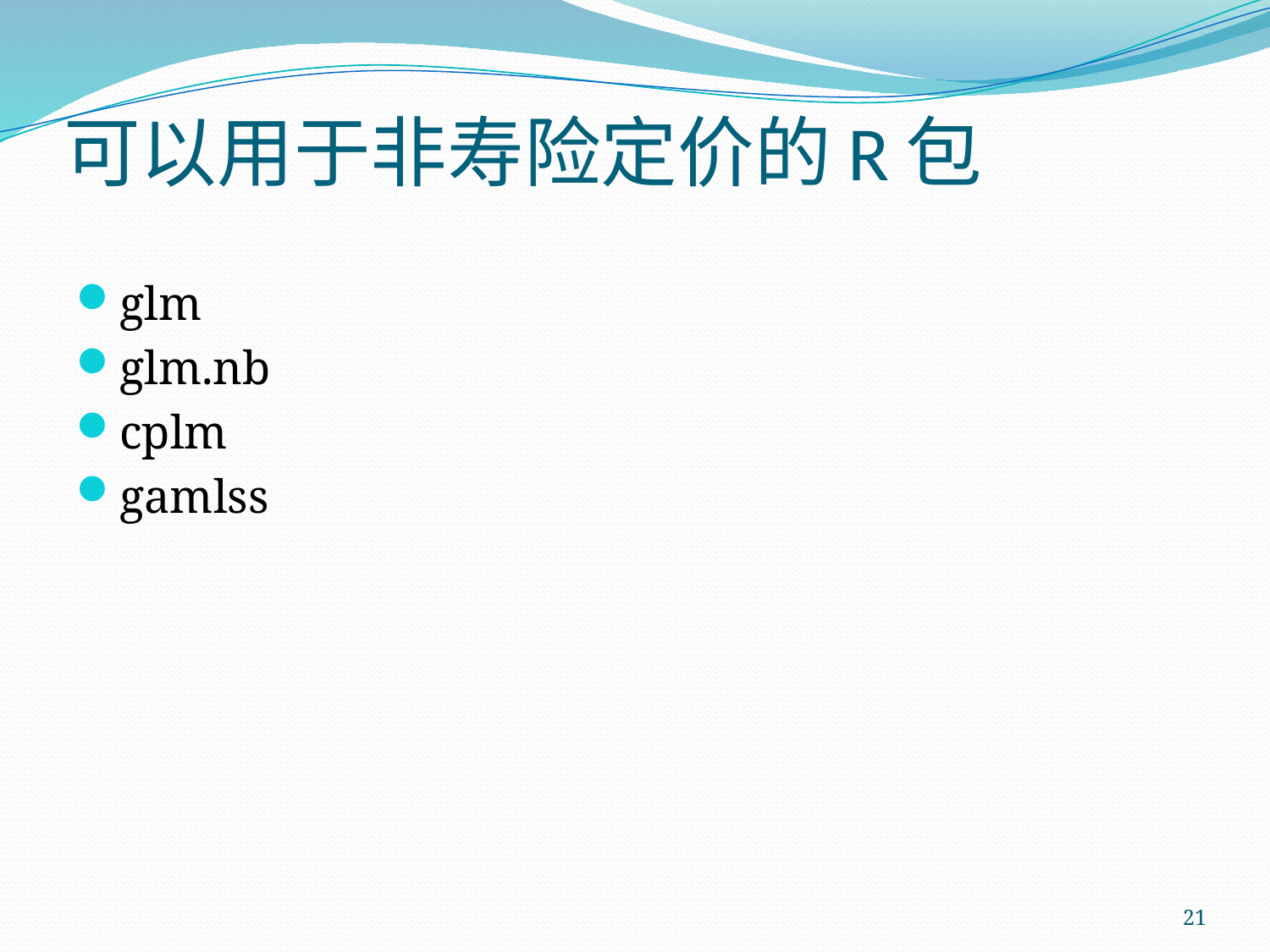

# 可以用于非寿险定价的R包
glm
glm.nb
cplm
gamlss

21